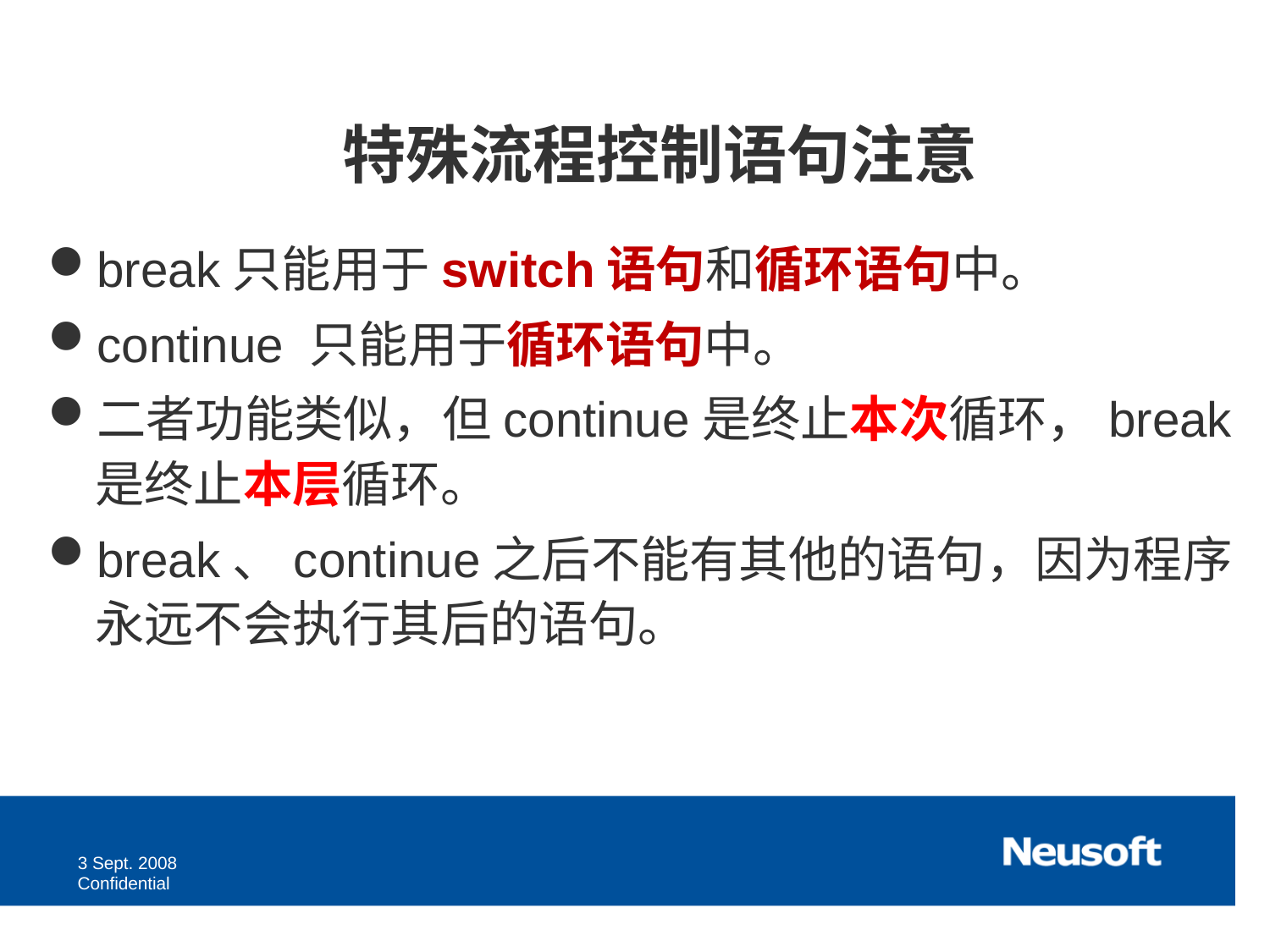

特殊流程控制语句注意
break只能用于switch语句和循环语句中。
continue 只能用于循环语句中。
二者功能类似，但continue是终止本次循环，break是终止本层循环。
break、continue之后不能有其他的语句，因为程序永远不会执行其后的语句。